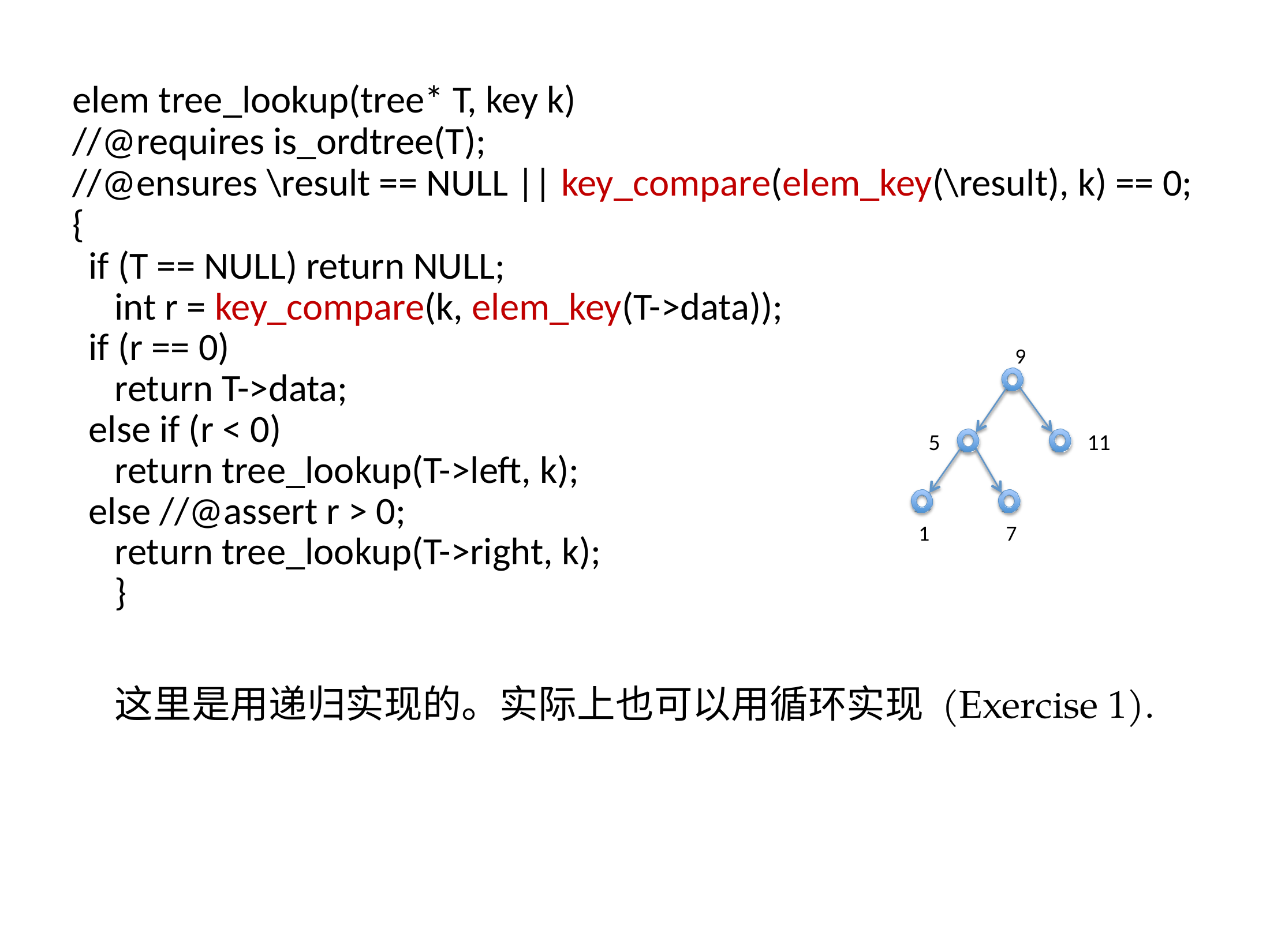

elem tree_lookup(tree* T, key k)
//@requires is_ordtree(T);
//@ensures \result == NULL || key_compare(elem_key(\result), k) == 0;
{
if (T == NULL) return NULL;
int r = key_compare(k, elem_key(T->data));
if (r == 0)
return T->data;
else if (r < 0)
return tree_lookup(T->left, k);
else //@assert r > 0;
return tree_lookup(T->right, k);
}

这里是用递归实现的。实际上也可以用循环实现 (Exercise 1).

9

5
11

1	7